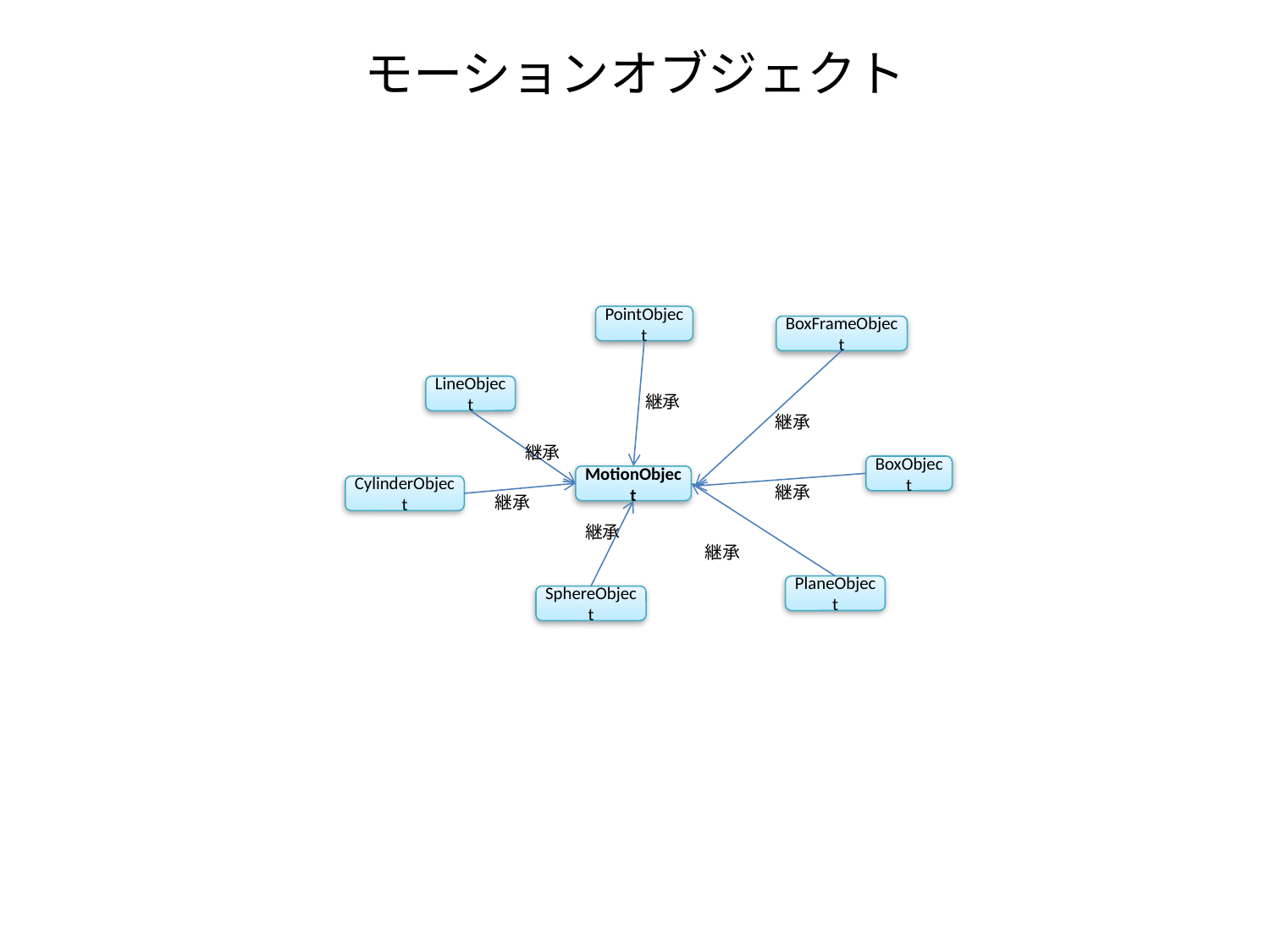

# モーションオブジェクト
PointObject
BoxFrameObject
LineObject
継承
継承
継承
BoxObject
MotionObject
CylinderObject
継承
継承
継承
継承
PlaneObject
SphereObject